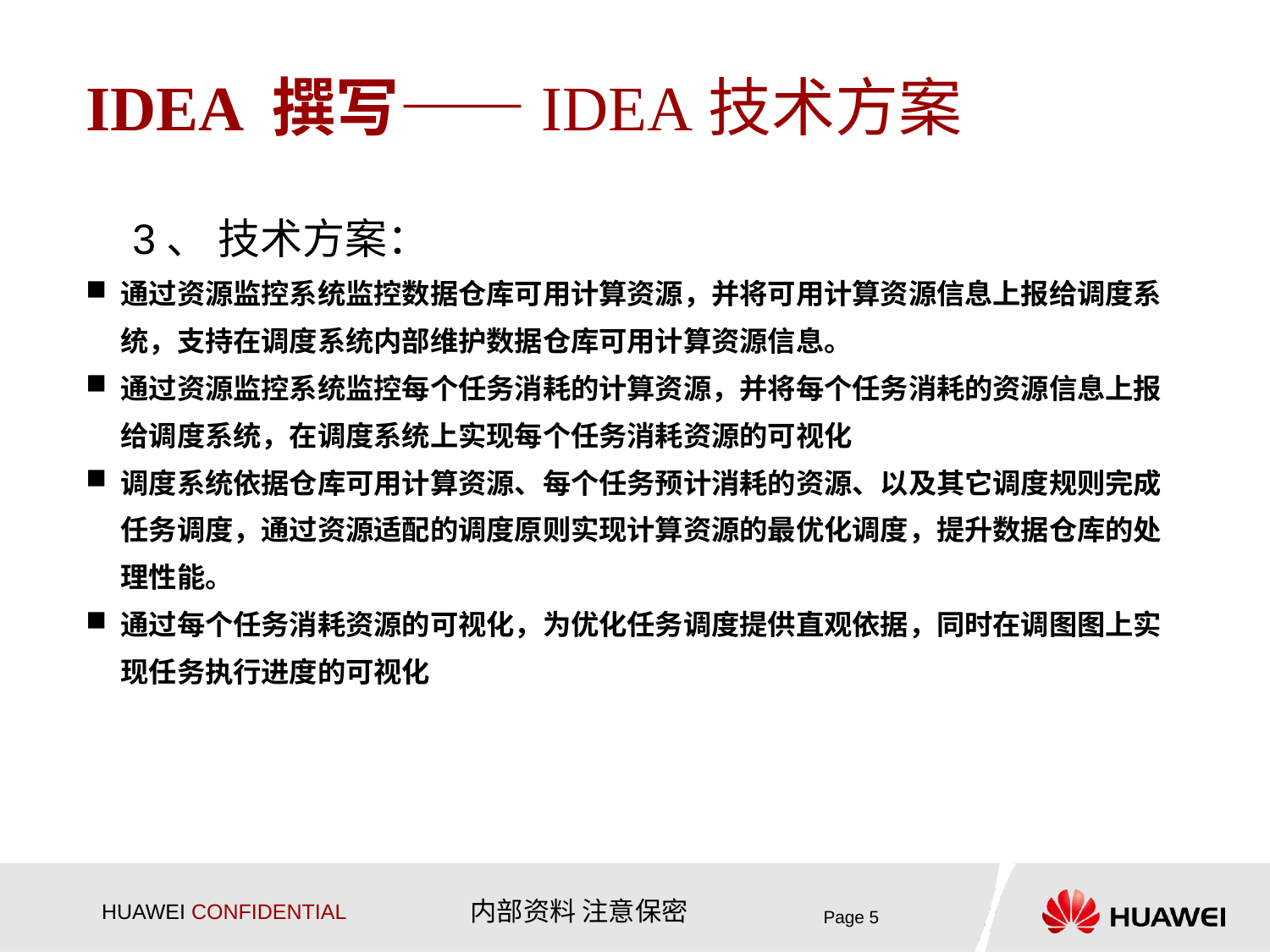

# IDEA 撰写——IDEA技术方案
3、 技术方案：
通过资源监控系统监控数据仓库可用计算资源，并将可用计算资源信息上报给调度系统，支持在调度系统内部维护数据仓库可用计算资源信息。
通过资源监控系统监控每个任务消耗的计算资源，并将每个任务消耗的资源信息上报给调度系统，在调度系统上实现每个任务消耗资源的可视化
调度系统依据仓库可用计算资源、每个任务预计消耗的资源、以及其它调度规则完成任务调度，通过资源适配的调度原则实现计算资源的最优化调度，提升数据仓库的处理性能。
通过每个任务消耗资源的可视化，为优化任务调度提供直观依据，同时在调图图上实现任务执行进度的可视化

Page 5